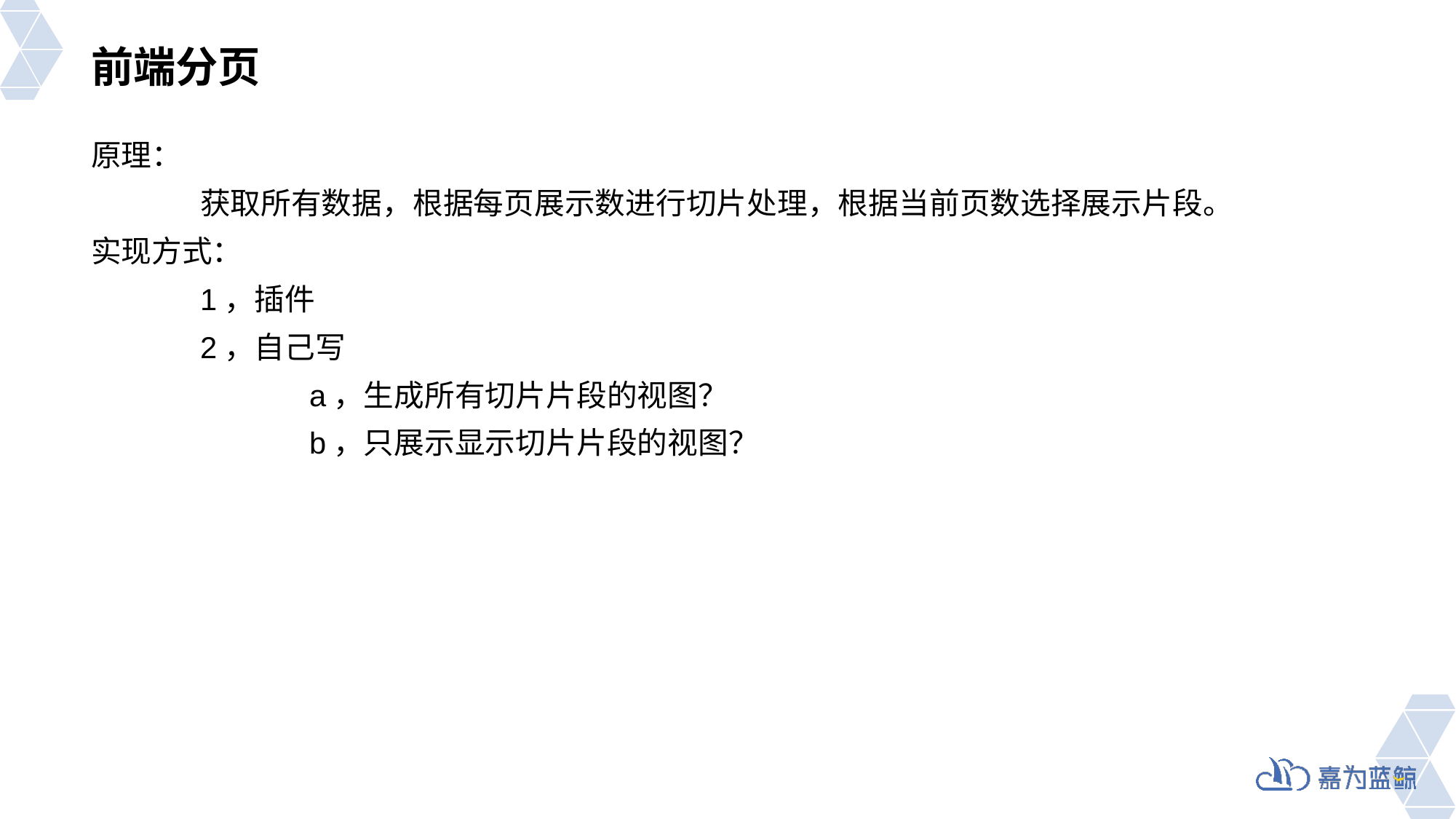

# 前端分页
原理：
	获取所有数据，根据每页展示数进行切片处理，根据当前页数选择展示片段。
实现方式：
	1，插件
	2，自己写
		a，生成所有切片片段的视图？
		b，只展示显示切片片段的视图？